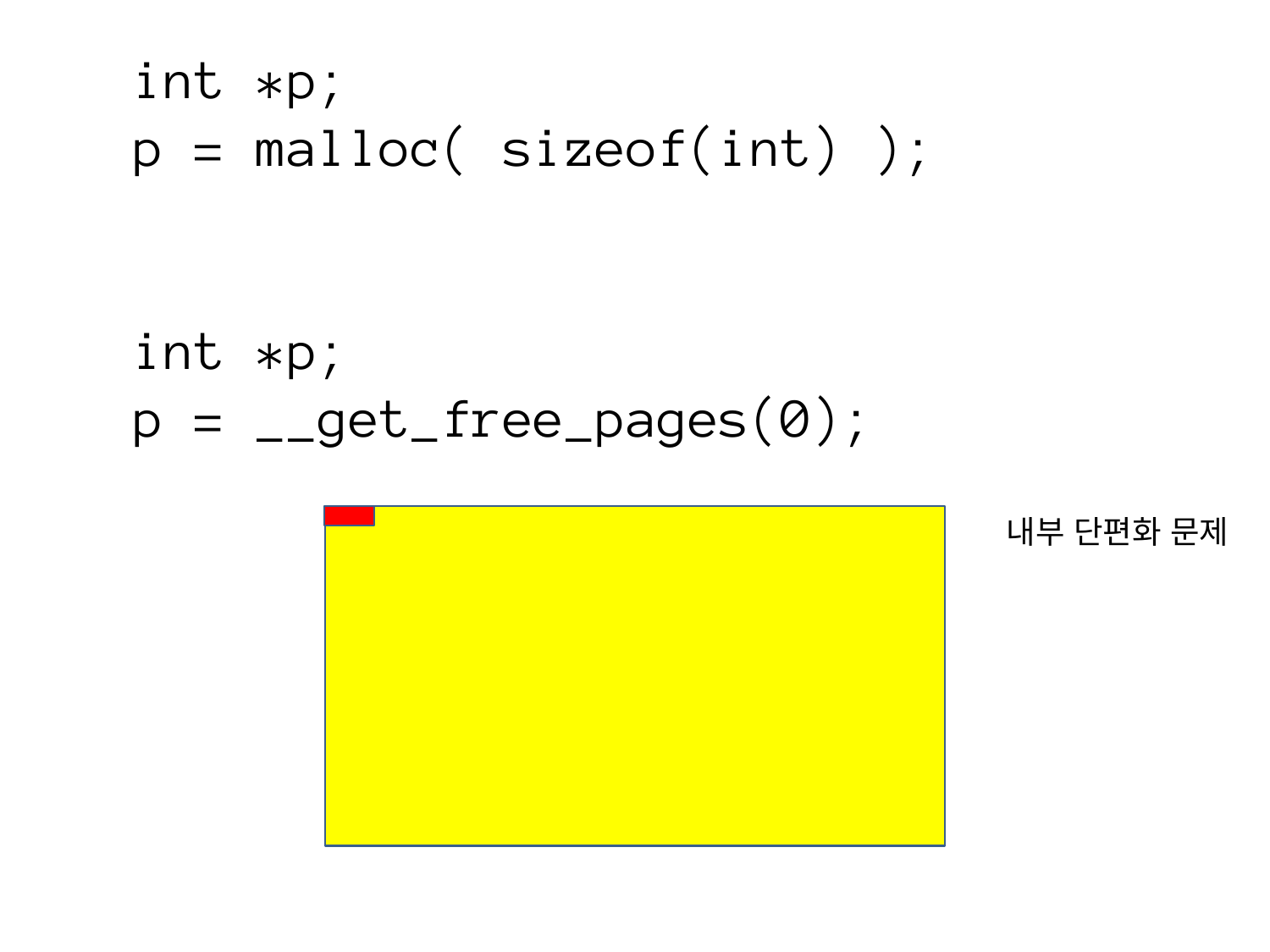

int *p;
p = malloc( sizeof(int) );

int *p;
p = __get_free_pages(0);

내부 단편화 문제